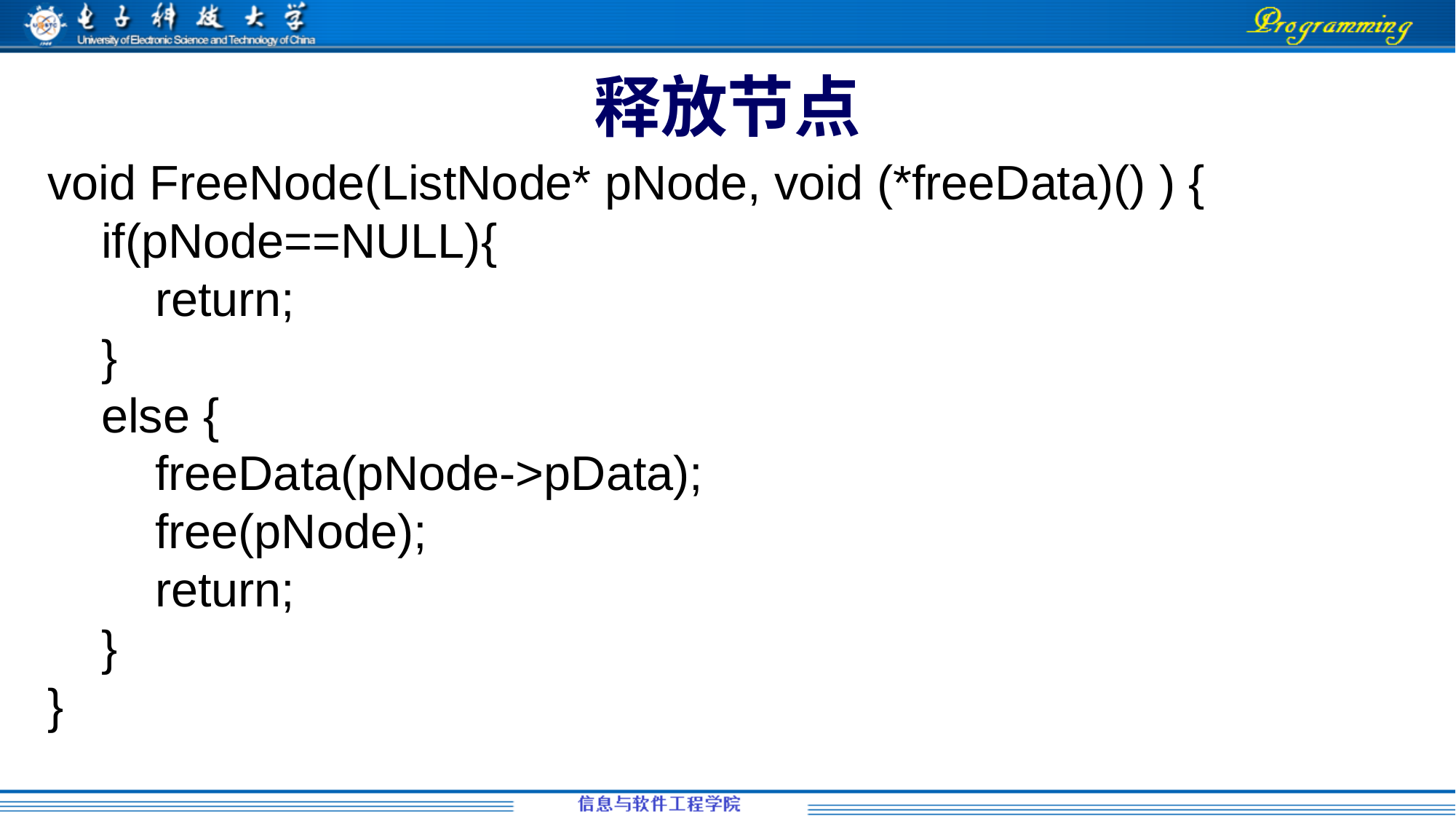

# 释放节点
void FreeNode(ListNode* pNode, void (*freeData)() ) {
    if(pNode==NULL){
        return;
    }
    else {
        freeData(pNode->pData);
        free(pNode);
        return;
    }
}